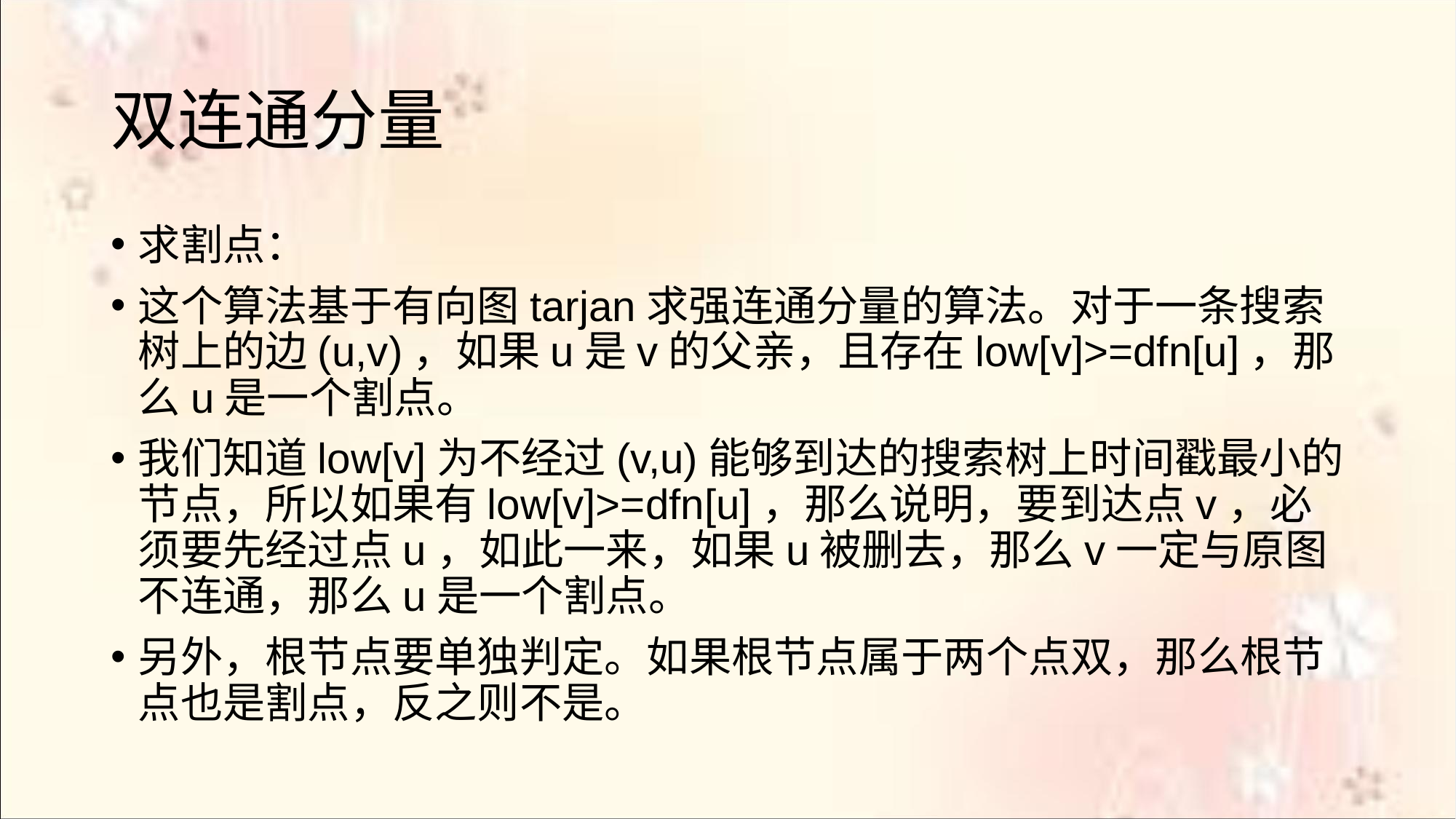

# 双连通分量
求割点：
这个算法基于有向图tarjan求强连通分量的算法。对于一条搜索树上的边(u,v)，如果u是v的父亲，且存在low[v]>=dfn[u]，那么u是一个割点。
我们知道low[v]为不经过(v,u)能够到达的搜索树上时间戳最小的节点，所以如果有low[v]>=dfn[u]，那么说明，要到达点v，必须要先经过点u，如此一来，如果u被删去，那么v一定与原图不连通，那么u是一个割点。
另外，根节点要单独判定。如果根节点属于两个点双，那么根节点也是割点，反之则不是。